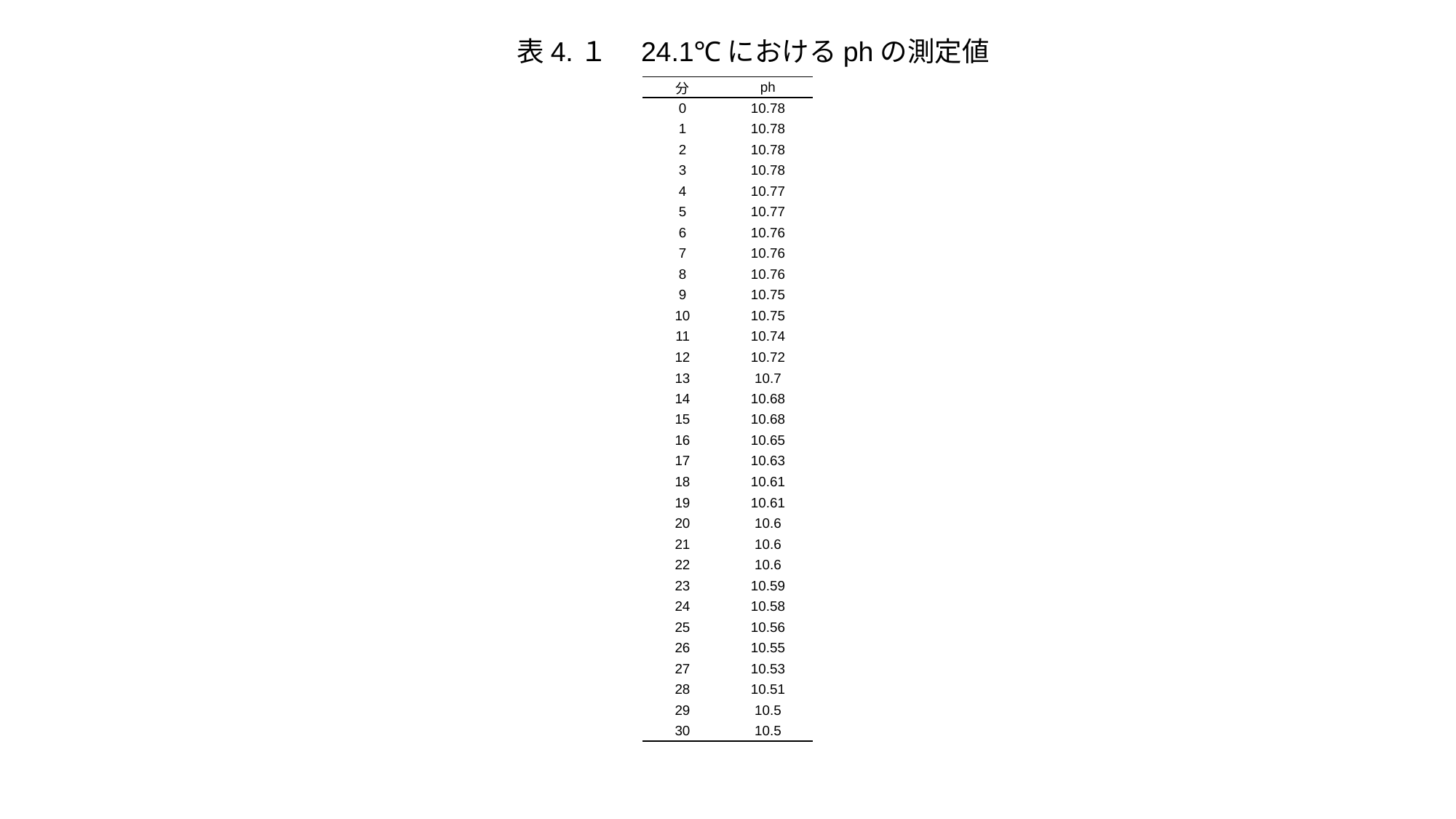

表4.１　24.1℃におけるphの測定値
| 分 | ph |
| --- | --- |
| 0 | 10.78 |
| 1 | 10.78 |
| 2 | 10.78 |
| 3 | 10.78 |
| 4 | 10.77 |
| 5 | 10.77 |
| 6 | 10.76 |
| 7 | 10.76 |
| 8 | 10.76 |
| 9 | 10.75 |
| 10 | 10.75 |
| 11 | 10.74 |
| 12 | 10.72 |
| 13 | 10.7 |
| 14 | 10.68 |
| 15 | 10.68 |
| 16 | 10.65 |
| 17 | 10.63 |
| 18 | 10.61 |
| 19 | 10.61 |
| 20 | 10.6 |
| 21 | 10.6 |
| 22 | 10.6 |
| 23 | 10.59 |
| 24 | 10.58 |
| 25 | 10.56 |
| 26 | 10.55 |
| 27 | 10.53 |
| 28 | 10.51 |
| 29 | 10.5 |
| 30 | 10.5 |